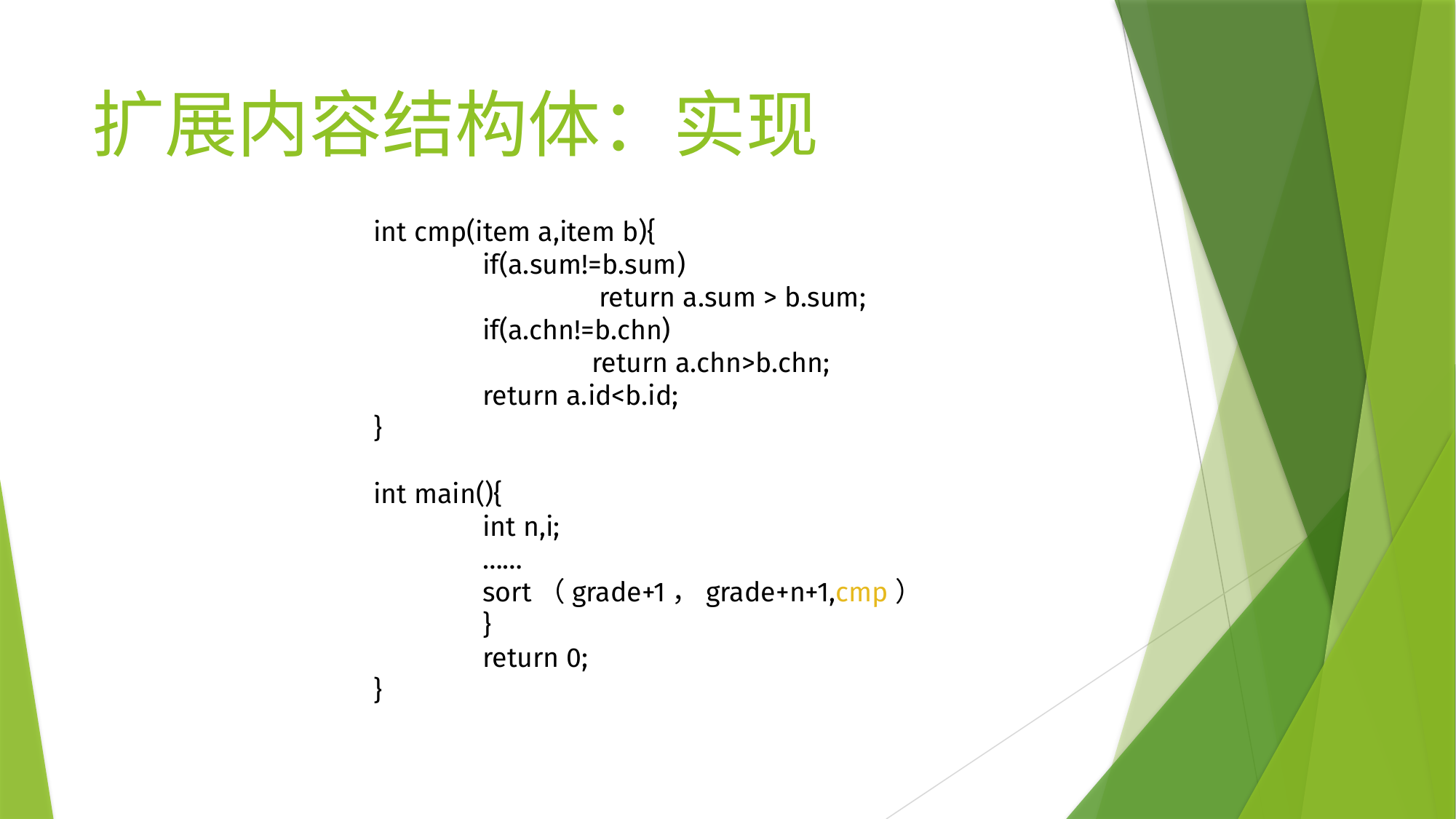

# 扩展内容结构体：实现
int cmp(item a,item b){
	if(a.sum!=b.sum)
		 return a.sum > b.sum;
	if(a.chn!=b.chn)
		return a.chn>b.chn;
	return a.id<b.id;
}

int main(){
	int n,i;
	……
	sort（grade+1，grade+n+1,cmp）
	}
	return 0;
}